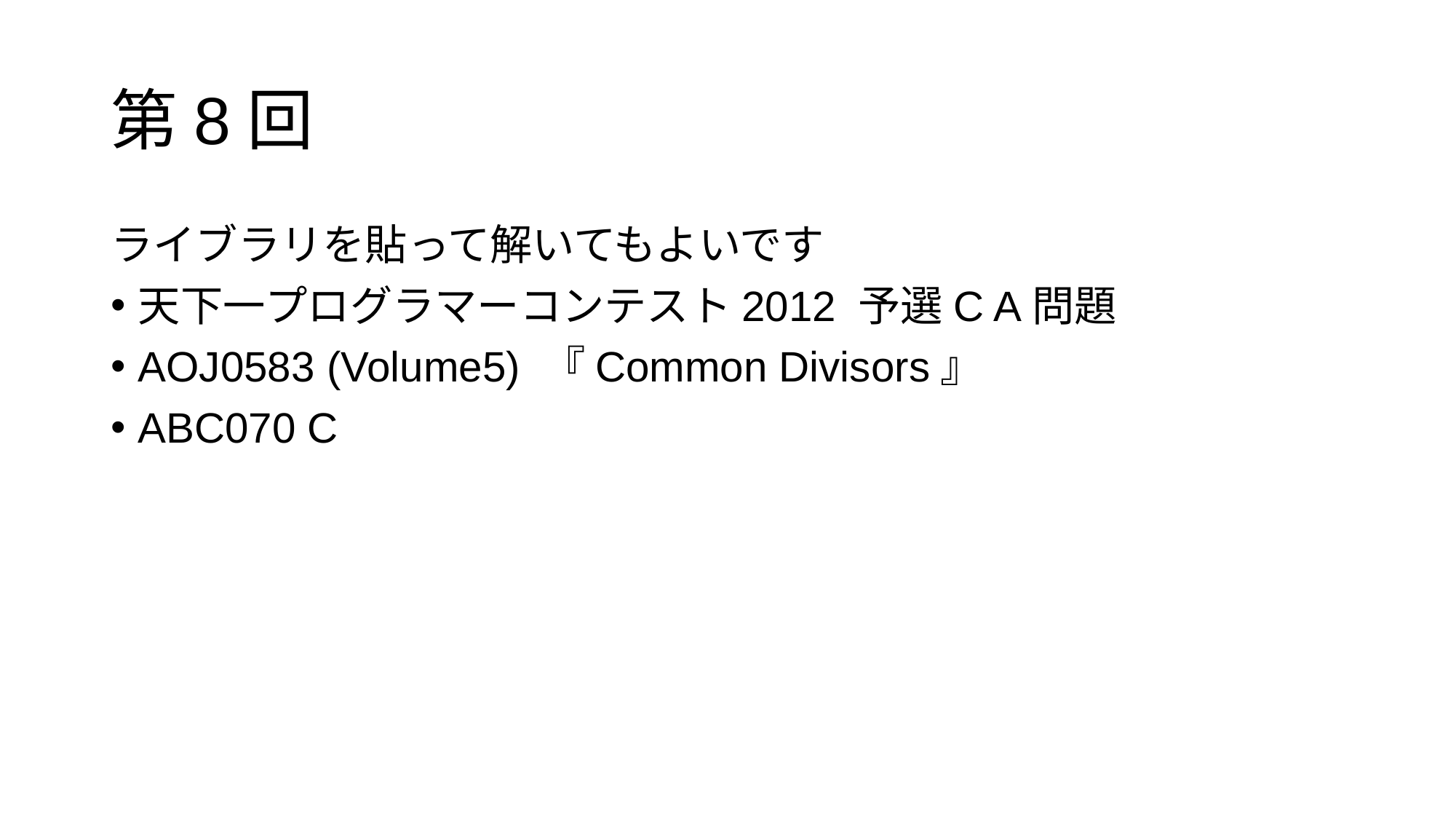

# 第8回
ライブラリを貼って解いてもよいです
天下一プログラマーコンテスト2012 予選C A問題
AOJ0583 (Volume5) 『Common Divisors』
ABC070 C